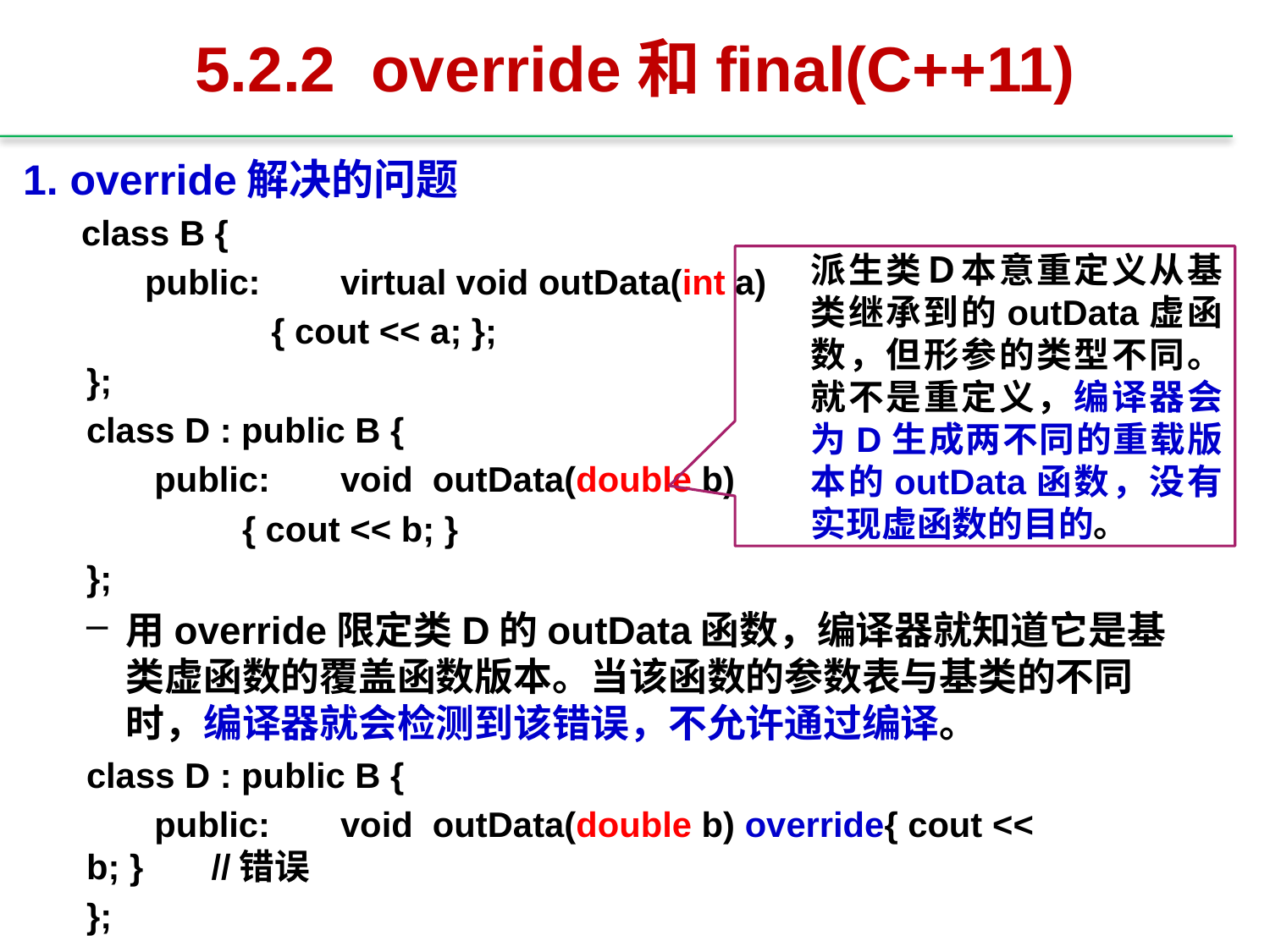

# 5.2.2  override和final(C++11)
1. override解决的问题
      class B {
      public:	virtual void outData(int a)
                   { cout << a; };
};
class D : public B {
       public:	void  outData(double b)
                { cout << b; }
};
用override限定类D的outData函数，编译器就知道它是基类虚函数的覆盖函数版本。当该函数的参数表与基类的不同时，编译器就会检测到该错误，不允许通过编译。
class D : public B {
       public:	void  outData(double b) override{ cout << b; }       //错误
};

派生类Ｄ本意重定义从基类继承到的outData虚函数，但形参的类型不同。就不是重定义，编译器会为D生成两不同的重载版本的outData函数，没有实现虚函数的目的。